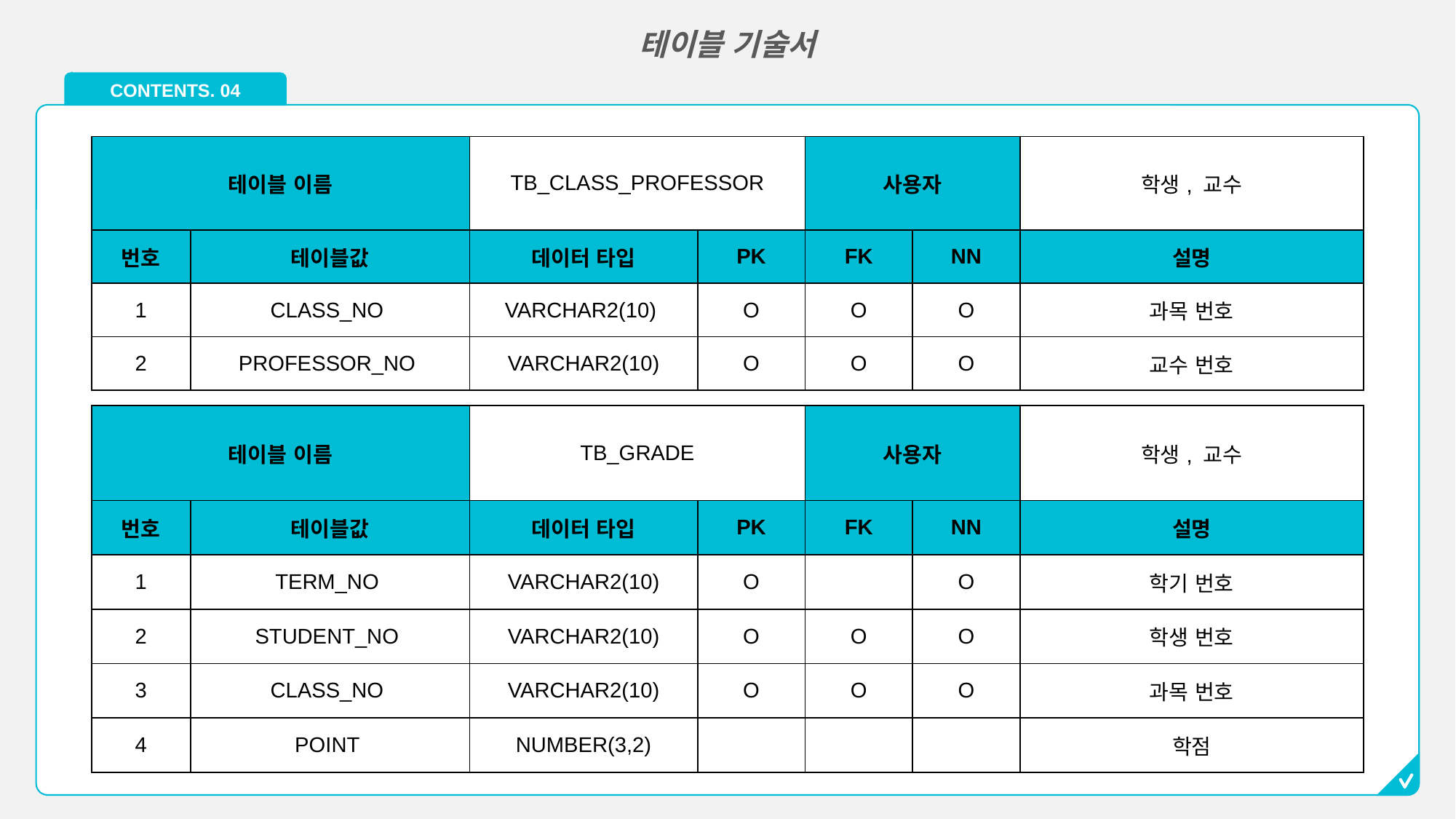

테이블 기술서
CONTENTS. 04

| 테이블 이름 |  | TB\_CLASS\_PROFESSOR |  | 사용자 |  | 학생, 교수 |
| --- | --- | --- | --- | --- | --- | --- |
| 번호 | 테이블값 | 데이터 타입 | PK | FK | NN | 설명 |
| 1 | CLASS\_NO | VARCHAR2(10) | O | O | O | 과목 번호 |
| 2 | PROFESSOR\_NO | VARCHAR2(10) | O | O | O | 교수 번호 |
| 테이블 이름 |  | TB\_GRADE |  | 사용자 |  | 학생, 교수 |
| --- | --- | --- | --- | --- | --- | --- |
| 번호 | 테이블값 | 데이터 타입 | PK | FK | NN | 설명 |
| 1 | TERM\_NO | VARCHAR2(10) | O |  | O | 학기 번호 |
| 2 | STUDENT\_NO | VARCHAR2(10) | O | O | O | 학생 번호 |
| 3 | CLASS\_NO | VARCHAR2(10) | O | O | O | 과목 번호 |
| 4 | POINT | NUMBER(3,2) |  |  |  | 학점 |